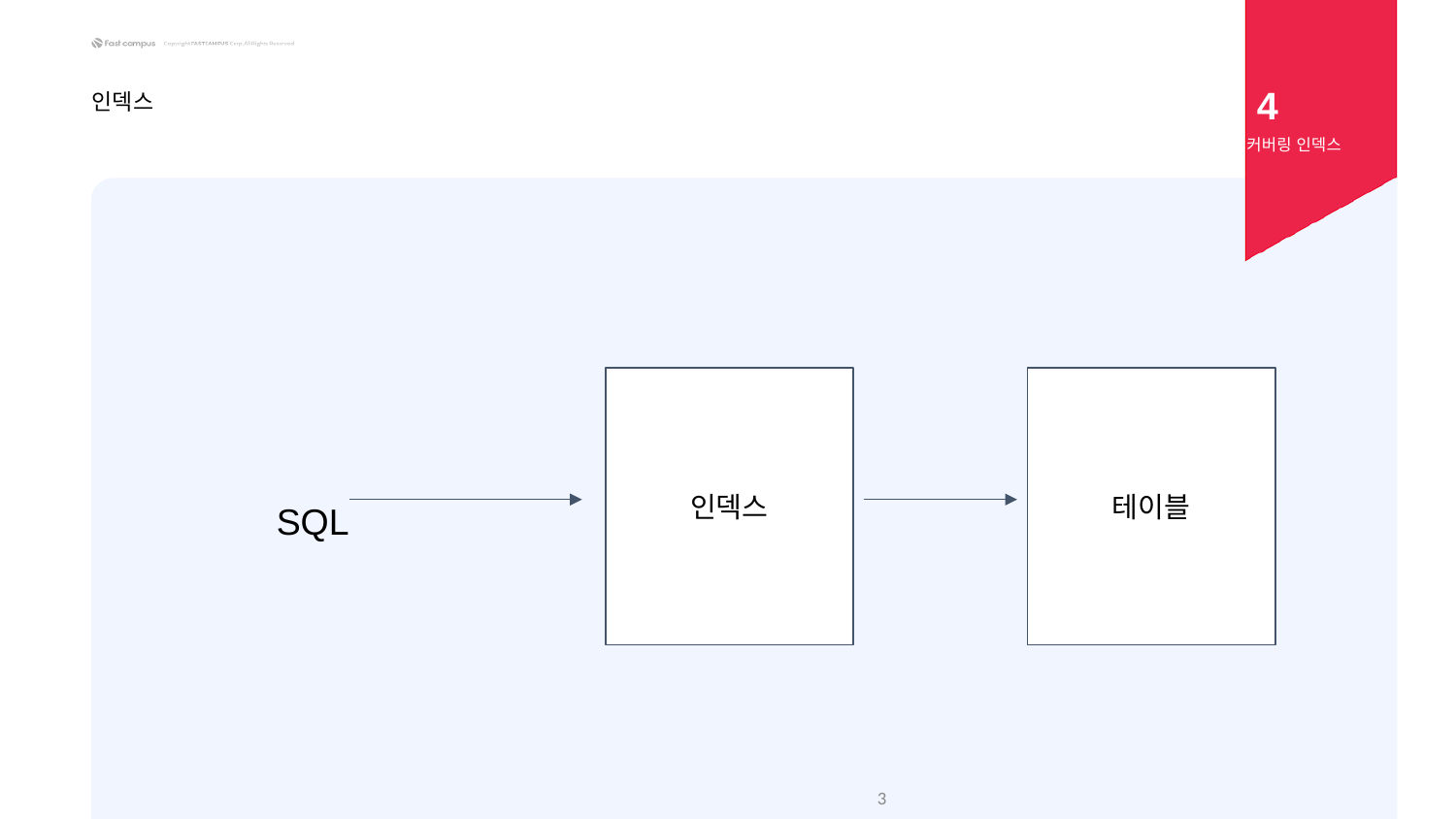

4
인덱스
커버링 인덱스
인덱스
테이블
SQL
3